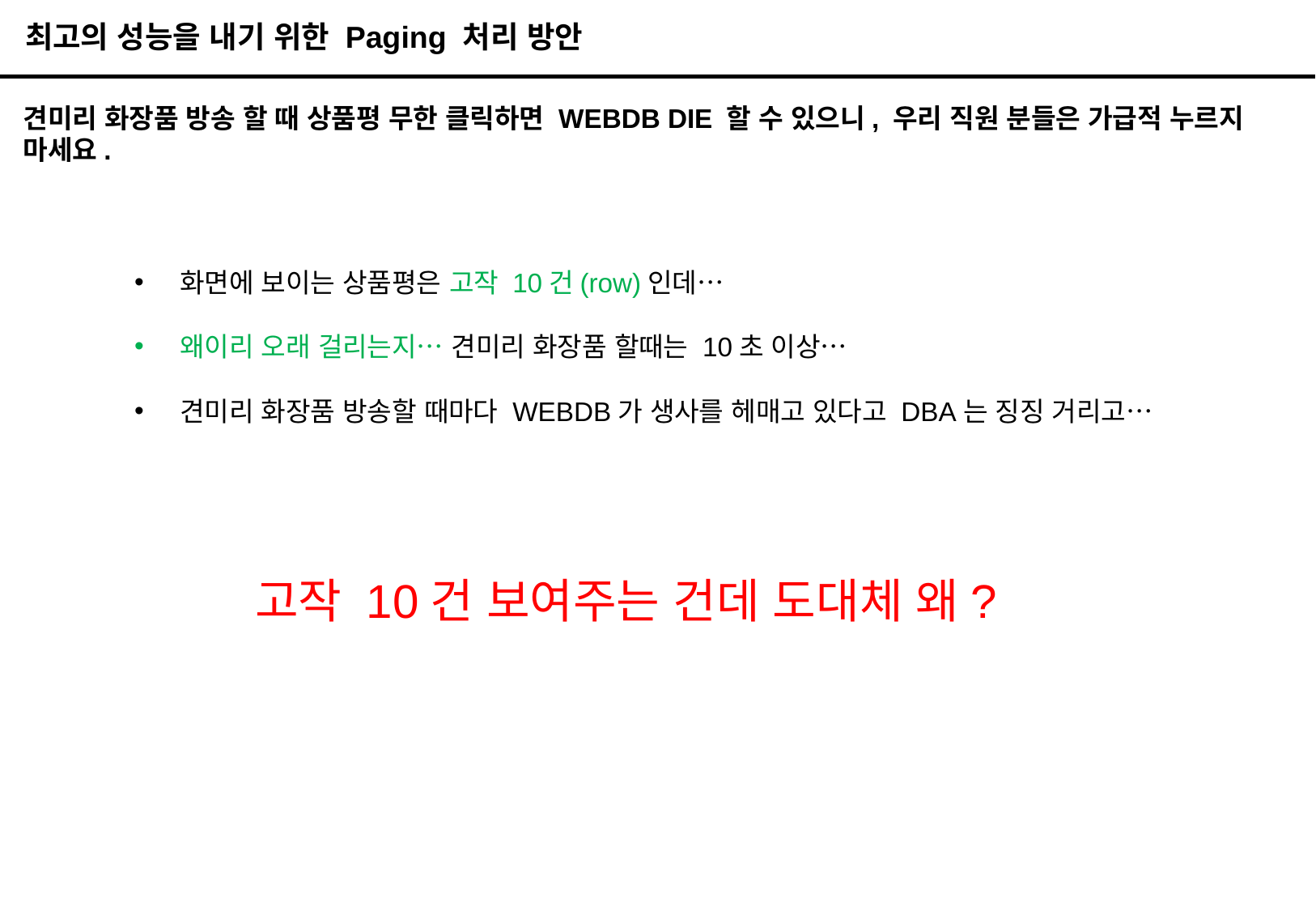

최고의 성능을 내기 위한 Paging 처리 방안
견미리 화장품 방송 할 때 상품평 무한 클릭하면 WEBDB DIE 할 수 있으니, 우리 직원 분들은 가급적 누르지 마세요.
화면에 보이는 상품평은 고작 10건(row)인데…
왜이리 오래 걸리는지… 견미리 화장품 할때는 10초 이상…
견미리 화장품 방송할 때마다 WEBDB가 생사를 헤매고 있다고 DBA는 징징 거리고…

고작 10건 보여주는 건데 도대체 왜?